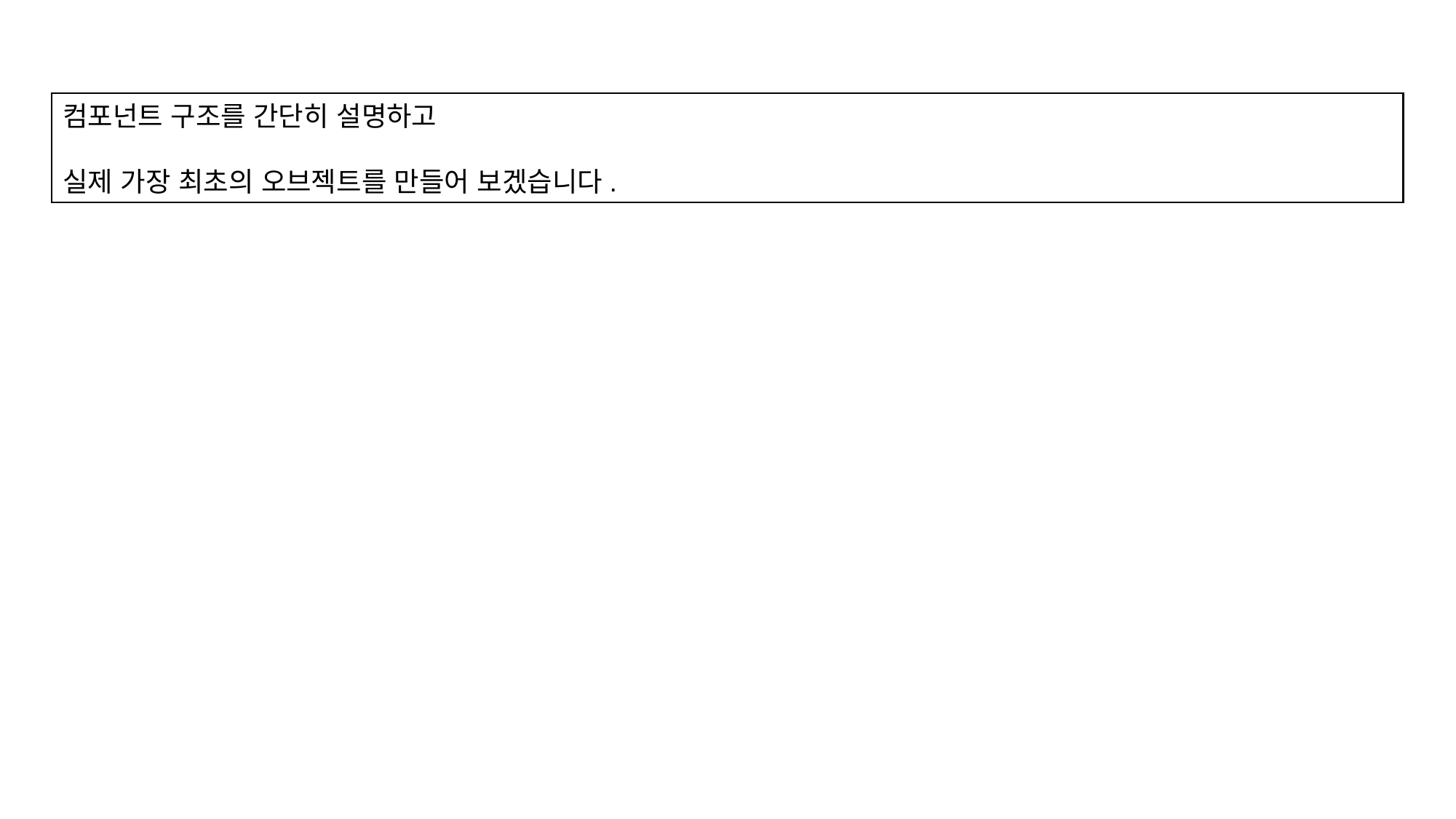

컴포넌트 구조를 간단히 설명하고

실제 가장 최초의 오브젝트를 만들어 보겠습니다.